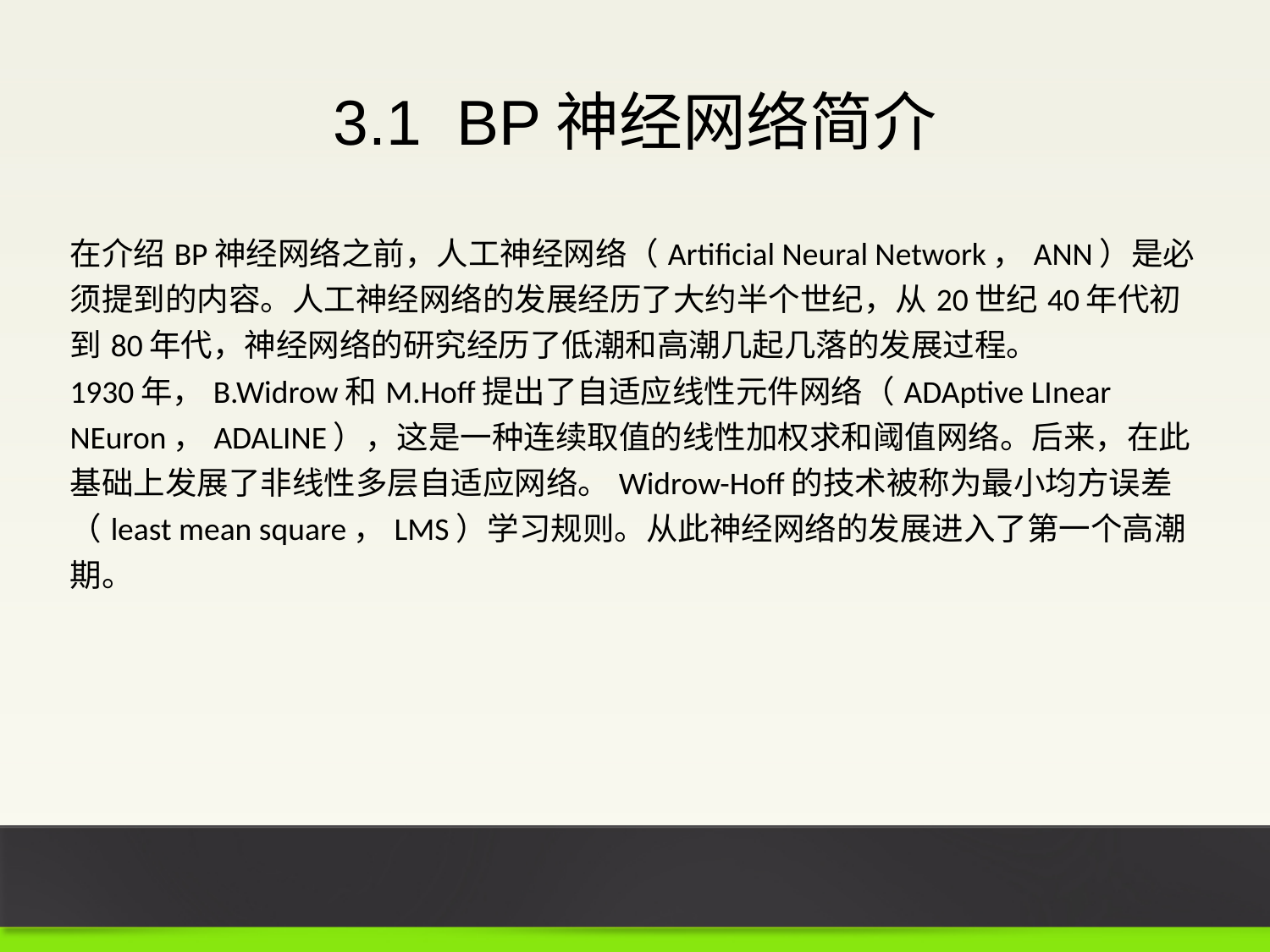

3.1  BP神经网络简介
在介绍BP神经网络之前，人工神经网络（Artificial Neural Network，ANN）是必须提到的内容。人工神经网络的发展经历了大约半个世纪，从20世纪40年代初到80年代，神经网络的研究经历了低潮和高潮几起几落的发展过程。
1930年，B.Widrow和M.Hoff提出了自适应线性元件网络（ADAptive LInear NEuron，ADALINE），这是一种连续取值的线性加权求和阈值网络。后来，在此基础上发展了非线性多层自适应网络。Widrow-Hoff的技术被称为最小均方误差（least mean square，LMS）学习规则。从此神经网络的发展进入了第一个高潮期。